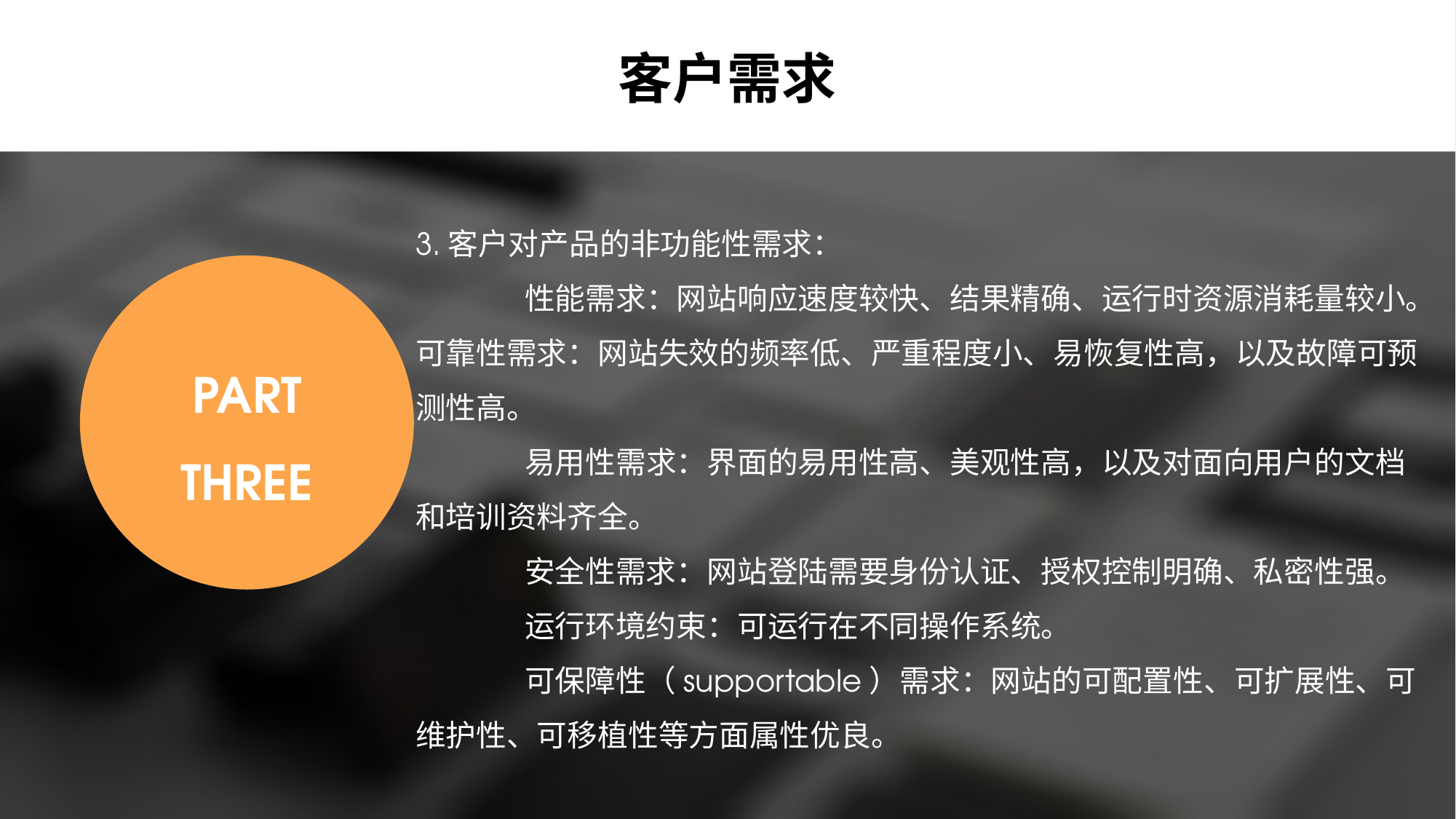

客户需求
3.客户对产品的非功能性需求：
	性能需求：网站响应速度较快、结果精确、运行时资源消耗量较小。
可靠性需求：网站失效的频率低、严重程度小、易恢复性高，以及故障可预测性高。
	易用性需求：界面的易用性高、美观性高，以及对面向用户的文档和培训资料齐全。
	安全性需求：网站登陆需要身份认证、授权控制明确、私密性强。
	运行环境约束：可运行在不同操作系统。
	可保障性（supportable）需求：网站的可配置性、可扩展性、可维护性、可移植性等方面属性优良。
PART THREE